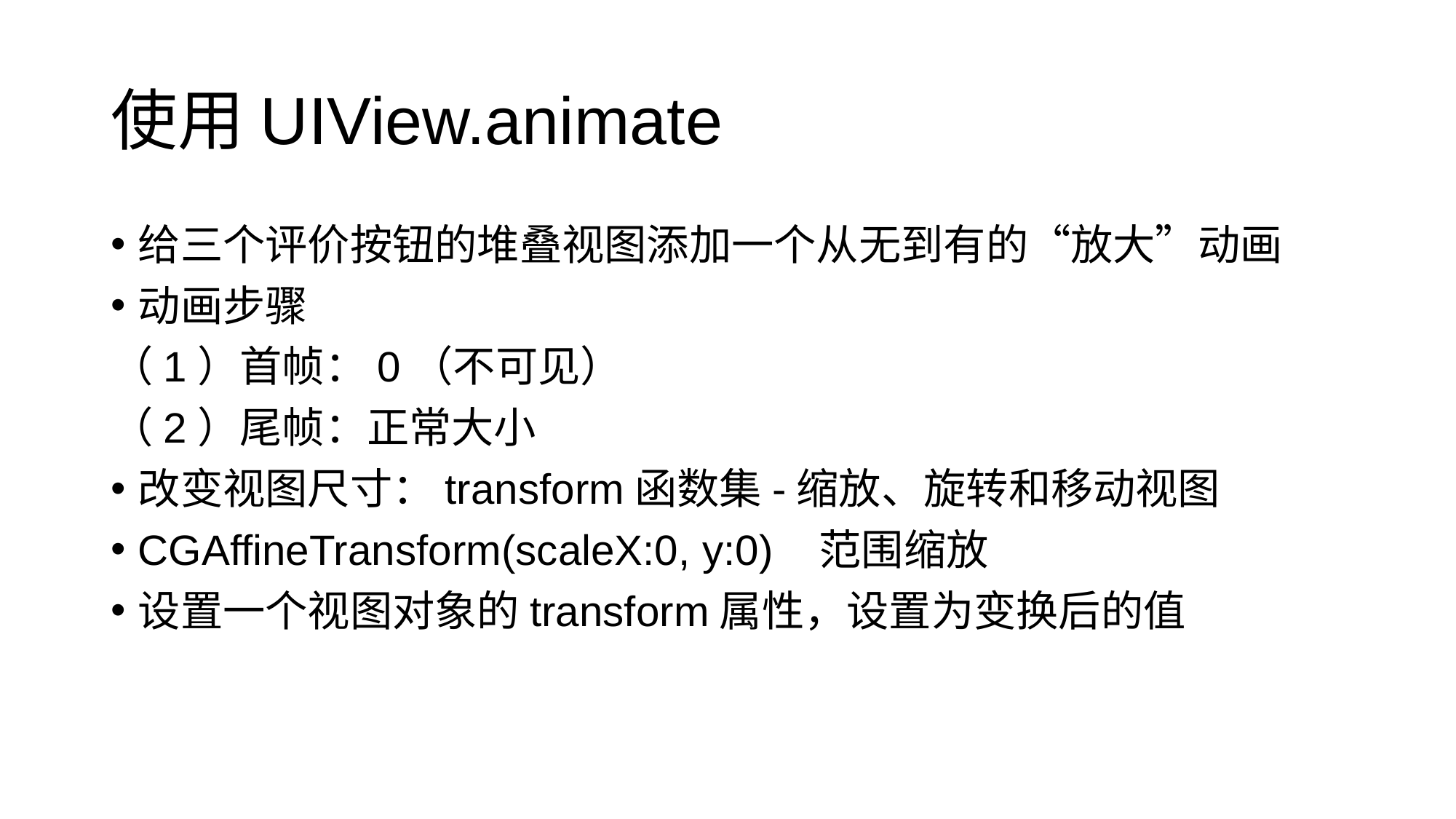

# 使用UIView.animate
给三个评价按钮的堆叠视图添加一个从无到有的“放大”动画
动画步骤
（1）首帧：0（不可见）
（2）尾帧：正常大小
改变视图尺寸：transform函数集-缩放、旋转和移动视图
CGAffineTransform(scaleX:0, y:0)   范围缩放
设置一个视图对象的transform属性，设置为变换后的值